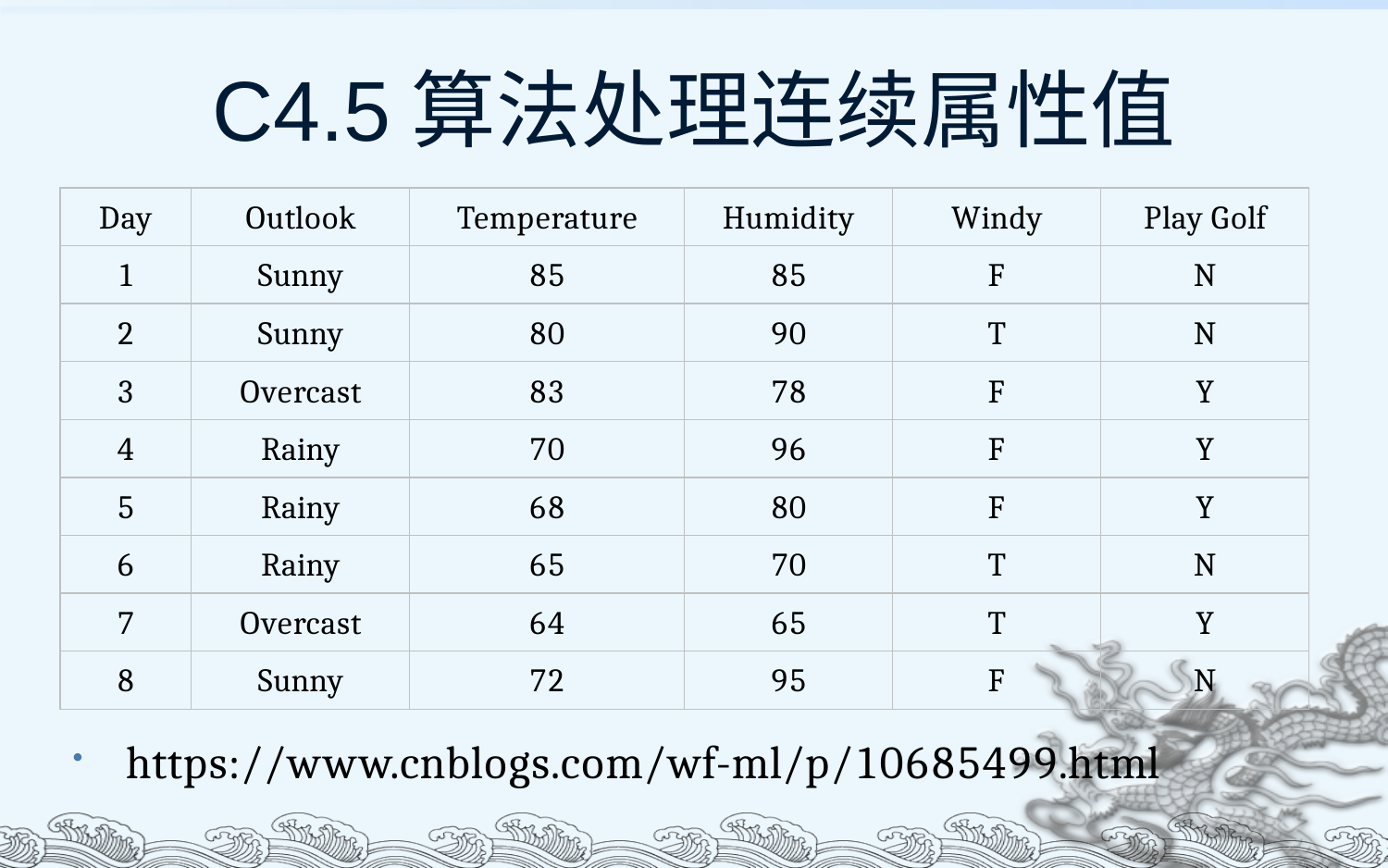

# C4.5算法处理连续属性值
| Day | Outlook | Temperature | Humidity | Windy | Play Golf |
| --- | --- | --- | --- | --- | --- |
| 1 | Sunny | 85 | 85 | F | N |
| 2 | Sunny | 80 | 90 | T | N |
| 3 | Overcast | 83 | 78 | F | Y |
| 4 | Rainy | 70 | 96 | F | Y |
| 5 | Rainy | 68 | 80 | F | Y |
| 6 | Rainy | 65 | 70 | T | N |
| 7 | Overcast | 64 | 65 | T | Y |
| 8 | Sunny | 72 | 95 | F | N |
https://www.cnblogs.com/wf-ml/p/10685499.html